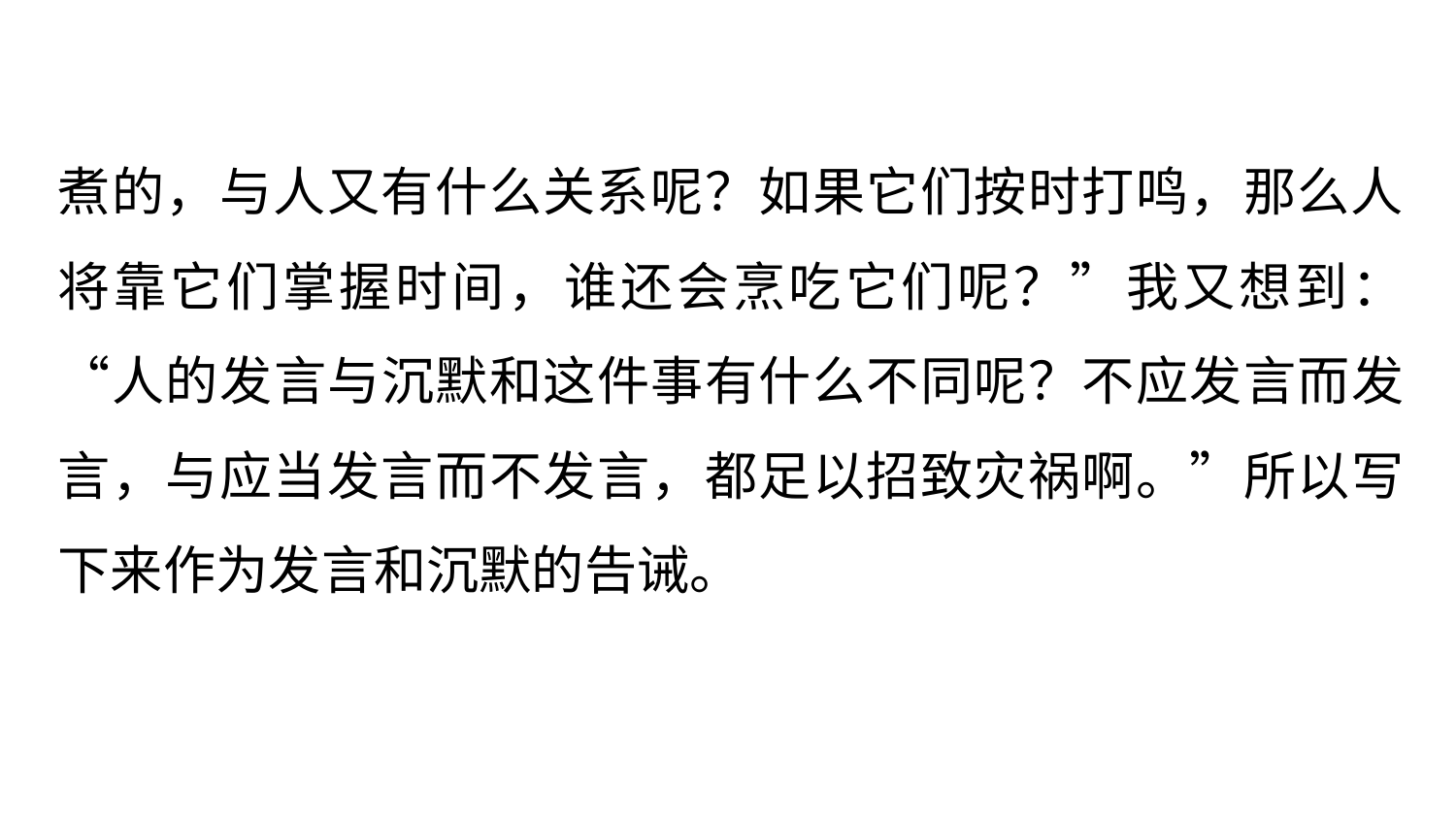

煮的，与人又有什么关系呢？如果它们按时打鸣，那么人将靠它们掌握时间，谁还会烹吃它们呢？”我又想到：“人的发言与沉默和这件事有什么不同呢？不应发言而发言，与应当发言而不发言，都足以招致灾祸啊。”所以写下来作为发言和沉默的告诫。